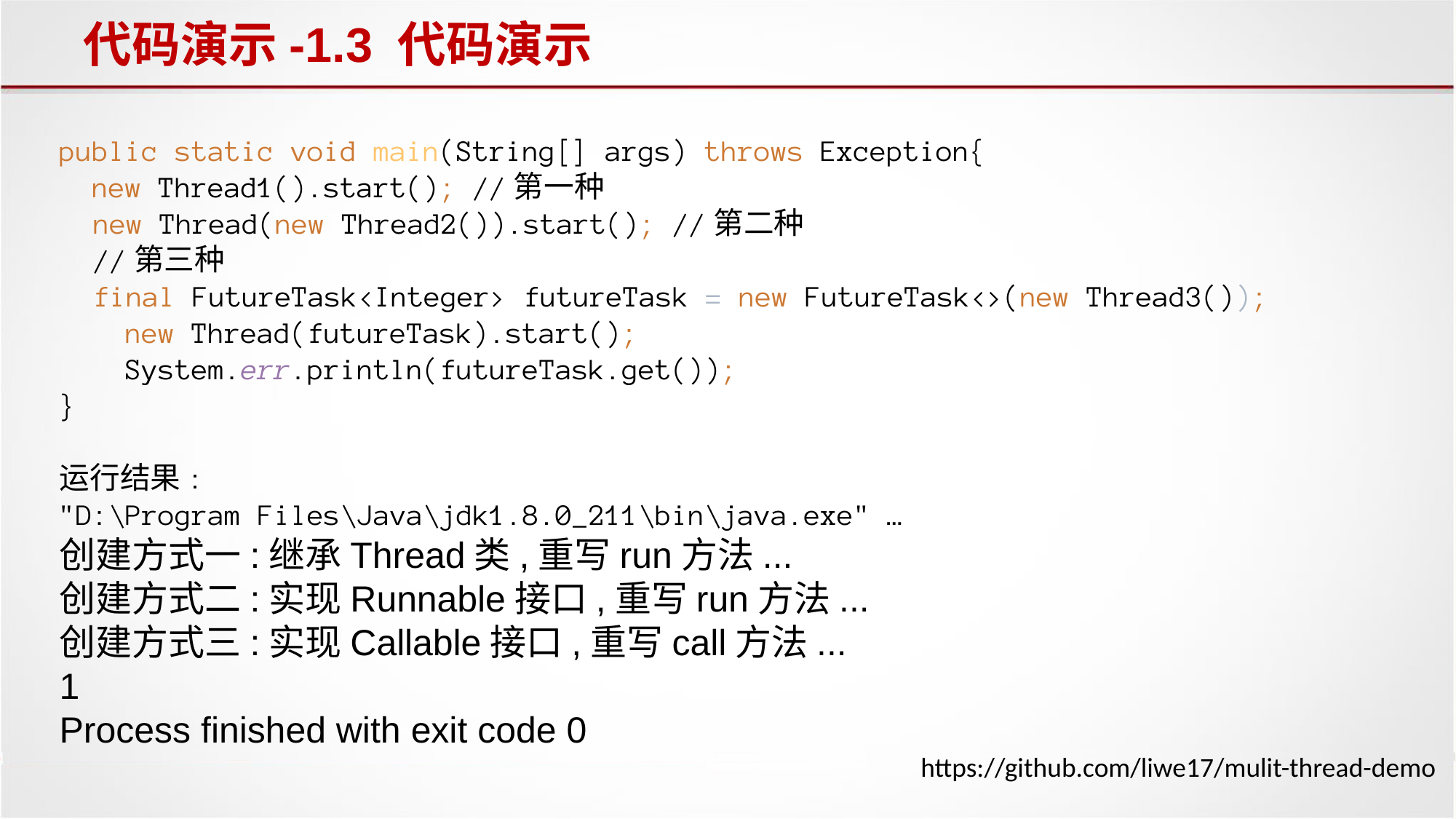

# 代码演示-1.3 代码演示
public static void main(String[] args) throws Exception{
  new Thread1().start(); //第一种
    new Thread(new Thread2()).start(); //第二种
    //第三种
    final FutureTask<Integer> futureTask = new FutureTask<>(new Thread3());
    new Thread(futureTask).start();
    System.err.println(futureTask.get());
}

运行结果:
"D:\Program Files\Java\jdk1.8.0_211\bin\java.exe" …
创建方式一:继承Thread类,重写run方法...
创建方式二:实现Runnable接口,重写run方法...
创建方式三:实现Callable接口,重写call方法...
1
Process finished with exit code 0